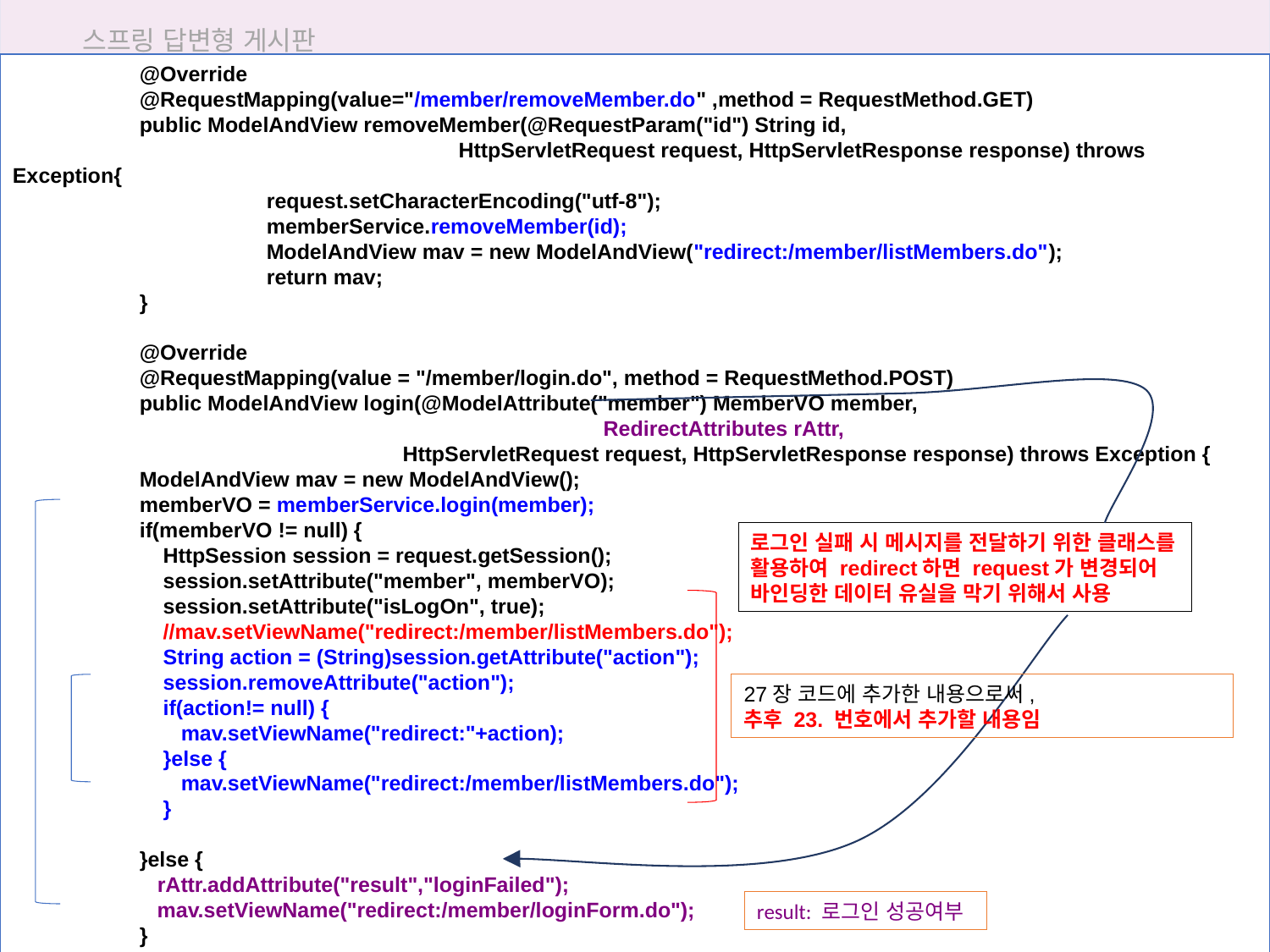

스프링 답변형 게시판
	@Override
	@RequestMapping(value="/member/removeMember.do" ,method = RequestMethod.GET)
	public ModelAndView removeMember(@RequestParam("id") String id,
			           HttpServletRequest request, HttpServletResponse response) throws Exception{
		request.setCharacterEncoding("utf-8");
		memberService.removeMember(id);
		ModelAndView mav = new ModelAndView("redirect:/member/listMembers.do");
		return mav;
	}

	@Override
	@RequestMapping(value = "/member/login.do", method = RequestMethod.POST)
	public ModelAndView login(@ModelAttribute("member") MemberVO member,
				              RedirectAttributes rAttr,
		                       HttpServletRequest request, HttpServletResponse response) throws Exception {
	ModelAndView mav = new ModelAndView();
	memberVO = memberService.login(member);
	if(memberVO != null) {
	    HttpSession session = request.getSession();
	    session.setAttribute("member", memberVO);
	    session.setAttribute("isLogOn", true);
	    //mav.setViewName("redirect:/member/listMembers.do");
	    String action = (String)session.getAttribute("action");
	    session.removeAttribute("action");
	    if(action!= null) {
	       mav.setViewName("redirect:"+action);
	    }else {
	       mav.setViewName("redirect:/member/listMembers.do");
	    }

	}else {
	   rAttr.addAttribute("result","loginFailed");
	   mav.setViewName("redirect:/member/loginForm.do");
	}
	return mav;
	}

로그인 실패 시 메시지를 전달하기 위한 클래스를 활용하여 redirect하면 request가 변경되어 바인딩한 데이터 유실을 막기 위해서 사용

27장 코드에 추가한 내용으로써,
추후 23. 번호에서 추가할 내용임
result: 로그인 성공여부